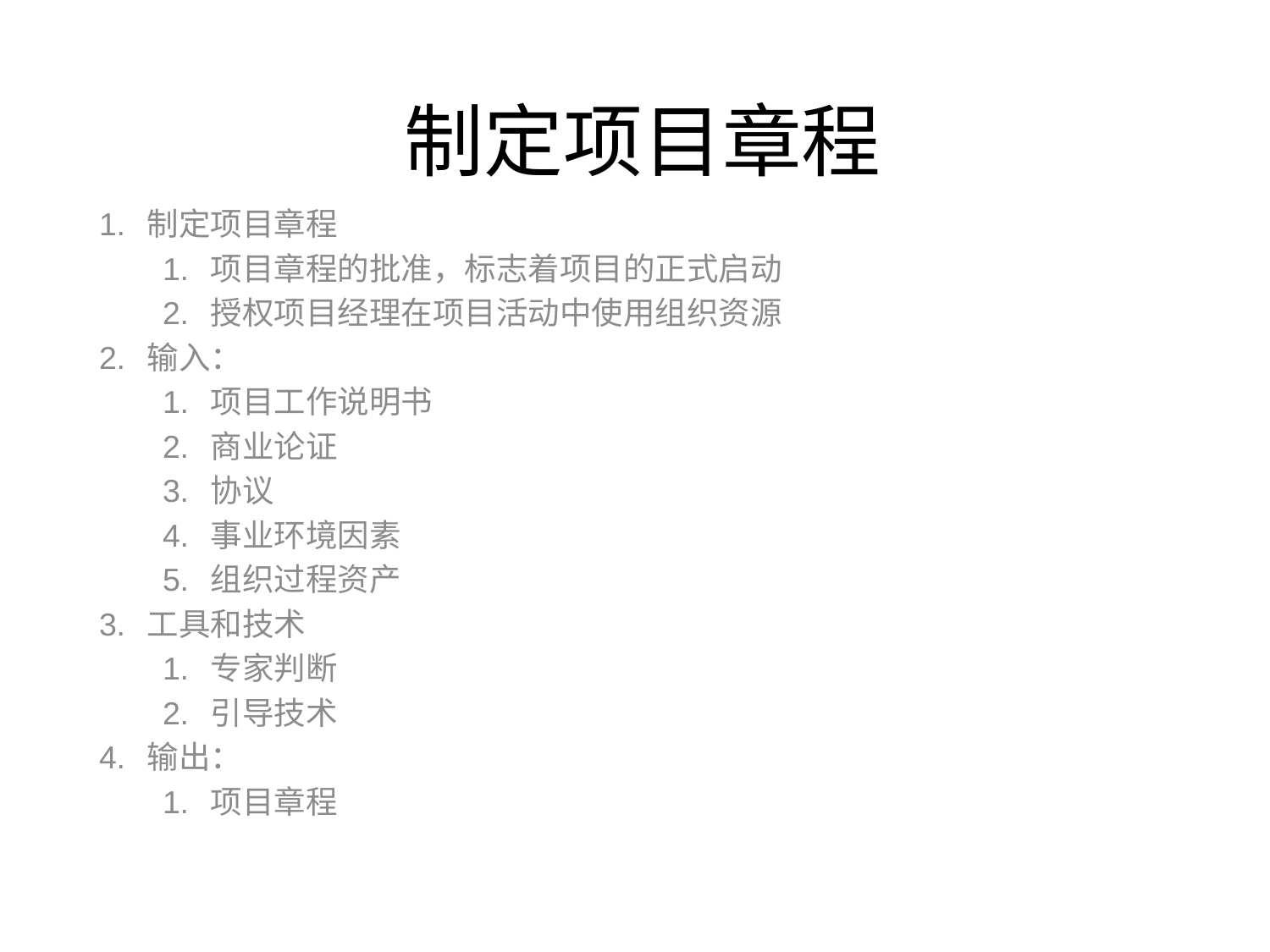

# 制定项目章程
制定项目章程
项目章程的批准，标志着项目的正式启动
授权项目经理在项目活动中使用组织资源
输入：
项目工作说明书
商业论证
协议
事业环境因素
组织过程资产
工具和技术
专家判断
引导技术
输出：
项目章程